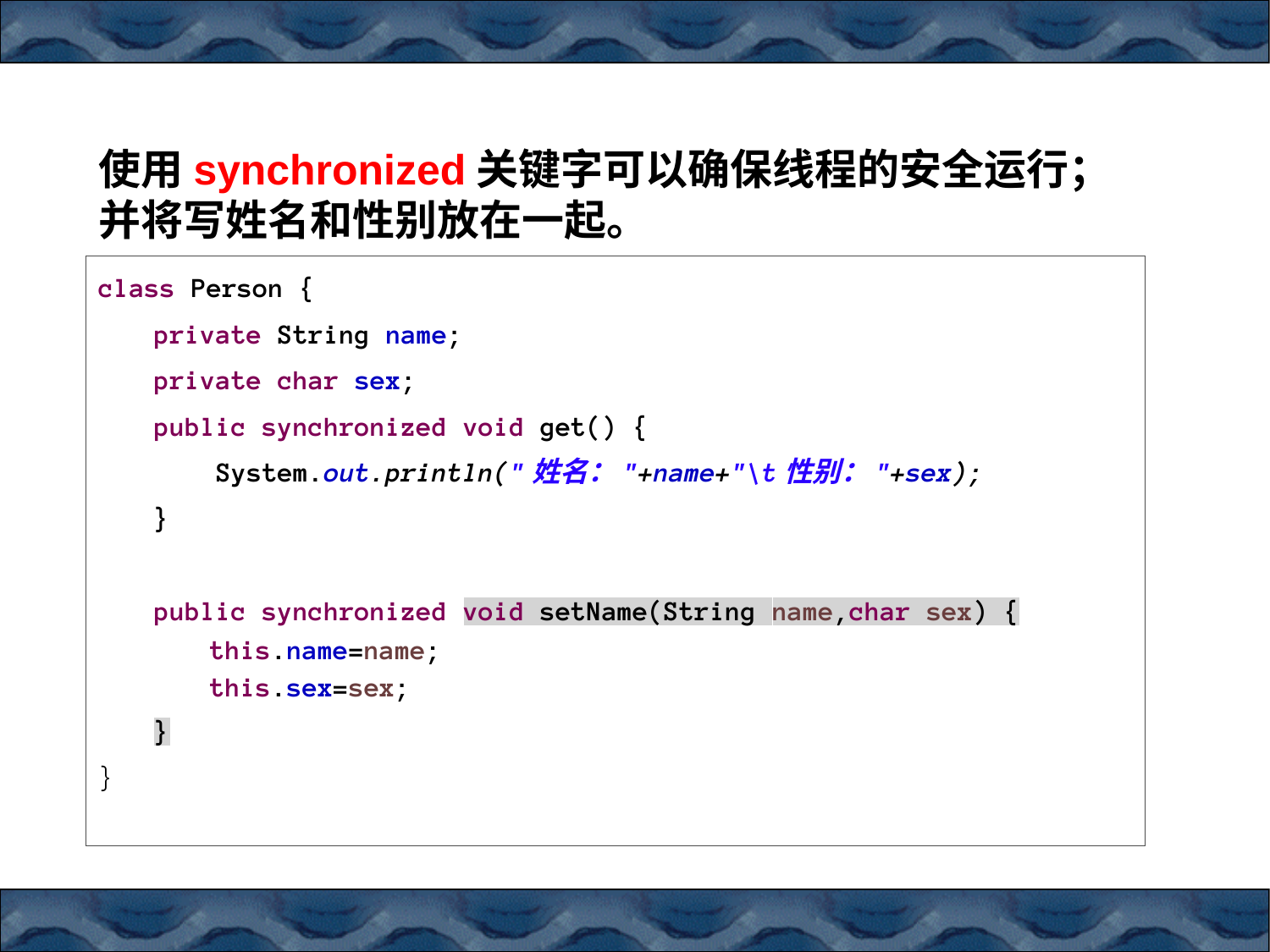

使用synchronized关键字可以确保线程的安全运行；
并将写姓名和性别放在一起。
class Person {
private String name;
private char sex;
public synchronized void get() {
    System.out.println("姓名："+name+"\t性别："+sex);
}

public synchronized void setName(String name,char sex) {
this.name=name;
this.sex=sex;
}
}